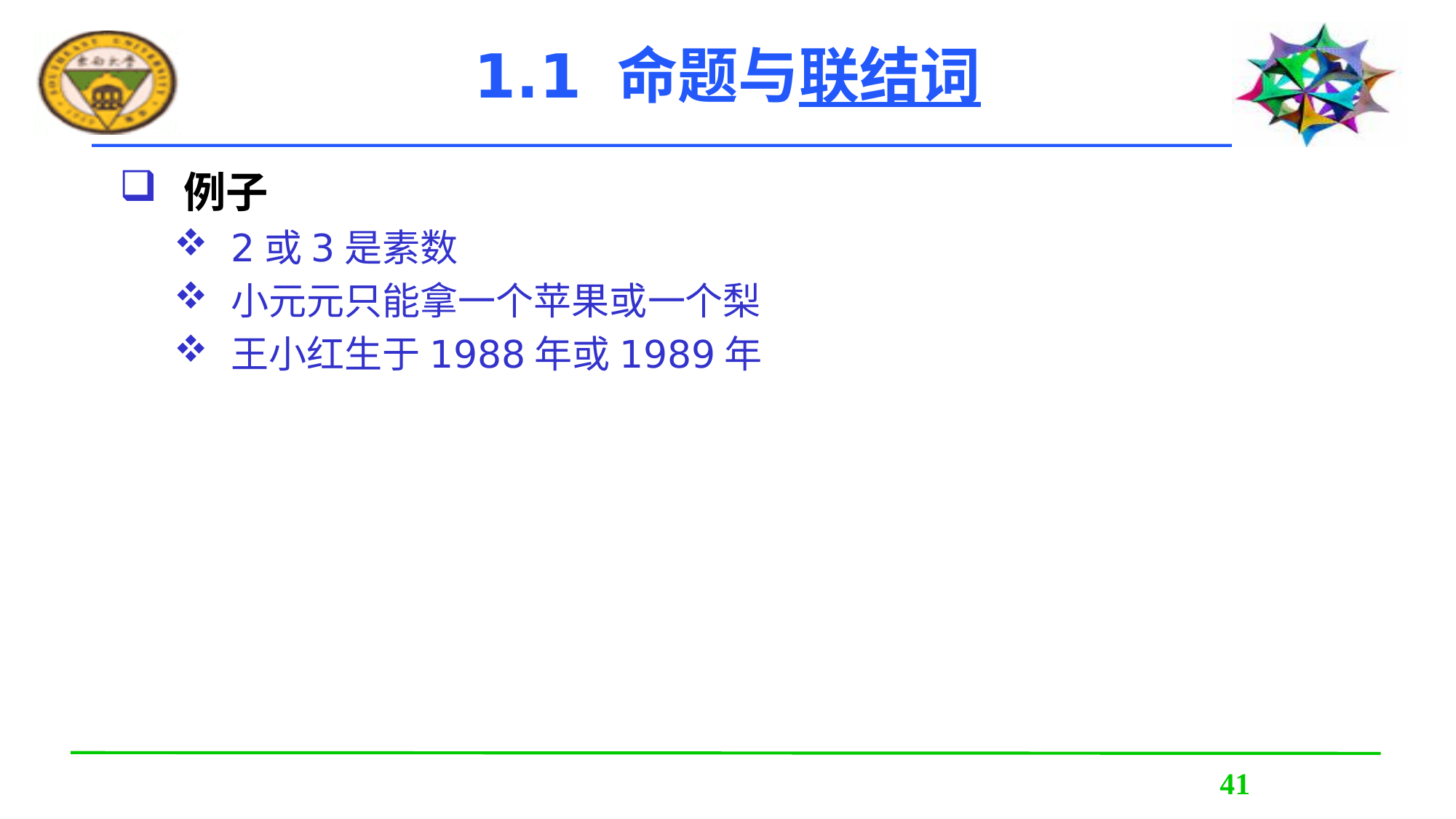

# 1.1 命题与联结词
例子
2或3是素数
小元元只能拿一个苹果或一个梨
王小红生于1988年或1989年